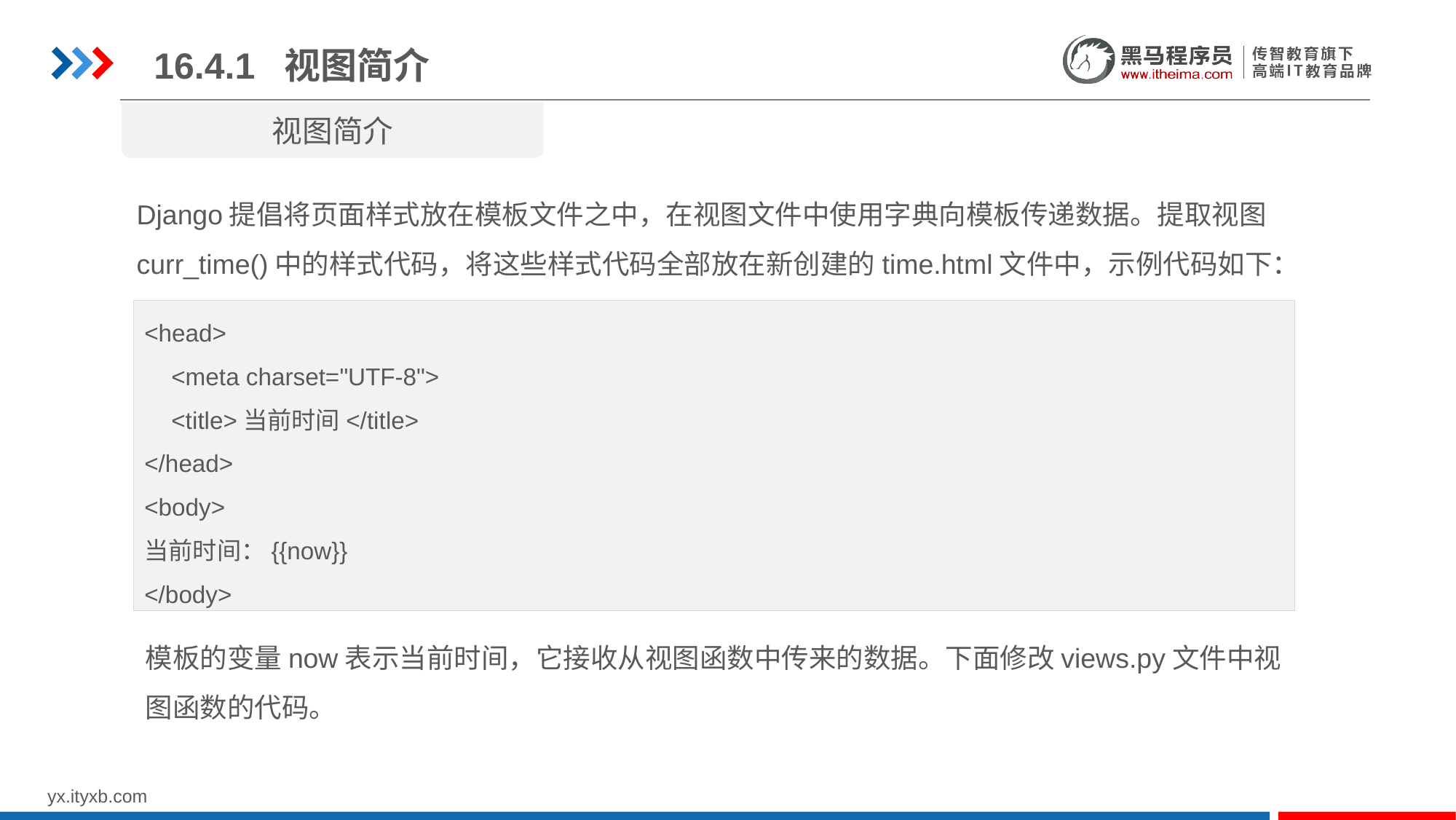

16.4.1  视图简介

视图简介
Django提倡将页面样式放在模板文件之中，在视图文件中使用字典向模板传递数据。提取视图curr_time()中的样式代码，将这些样式代码全部放在新创建的time.html文件中，示例代码如下：
<head>
    <meta charset="UTF-8">
    <title>当前时间</title>
</head>
<body>
当前时间：{{now}}
</body>
模板的变量now表示当前时间，它接收从视图函数中传来的数据。下面修改views.py文件中视图函数的代码。